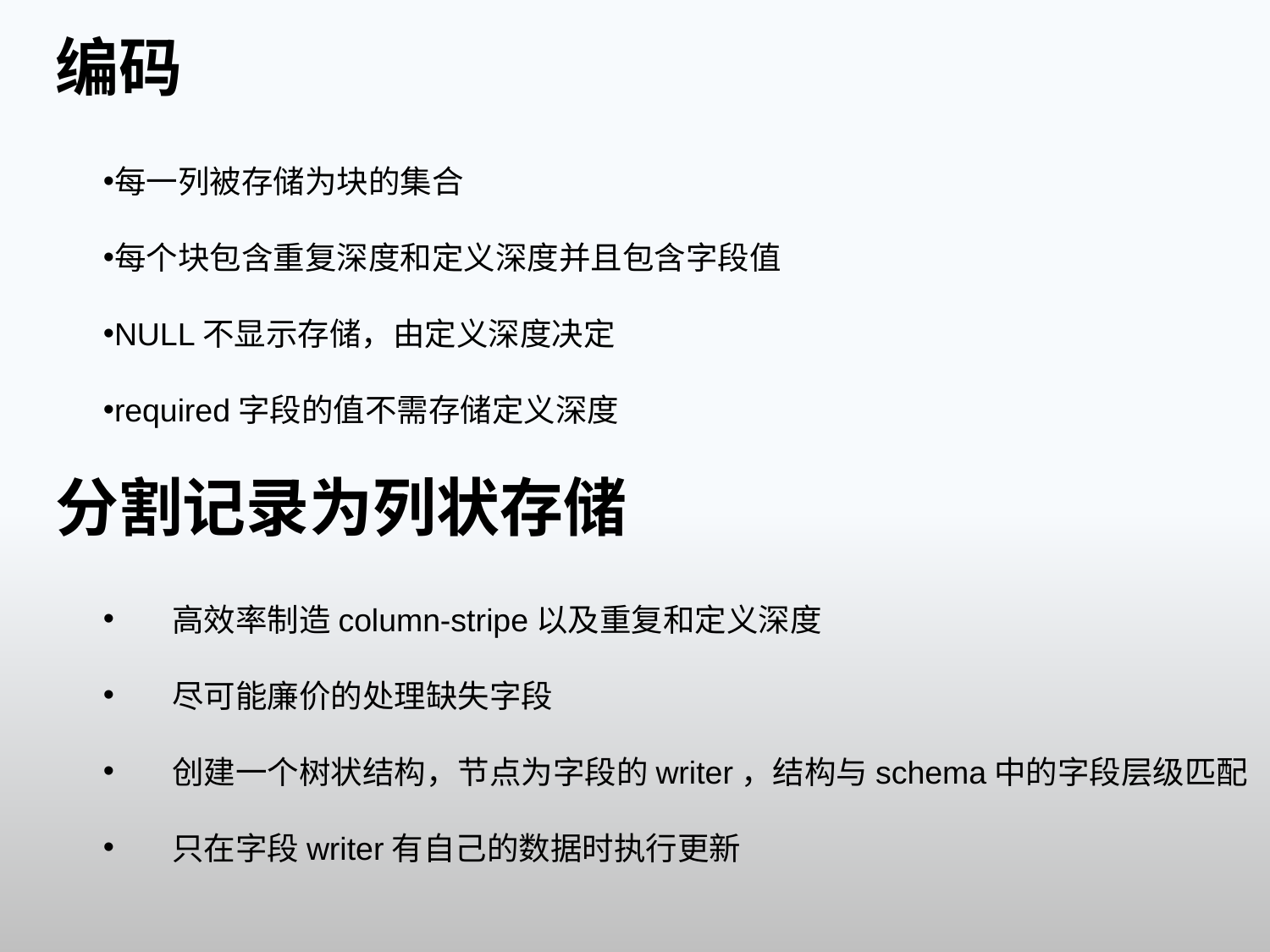

编码
每一列被存储为块的集合

每个块包含重复深度和定义深度并且包含字段值

NULL不显示存储，由定义深度决定

required字段的值不需存储定义深度
分割记录为列状存储
   高效率制造column-stripe以及重复和定义深度

   尽可能廉价的处理缺失字段

   创建一个树状结构，节点为字段的writer，结构与schema中的字段层级匹配

   只在字段writer有自己的数据时执行更新